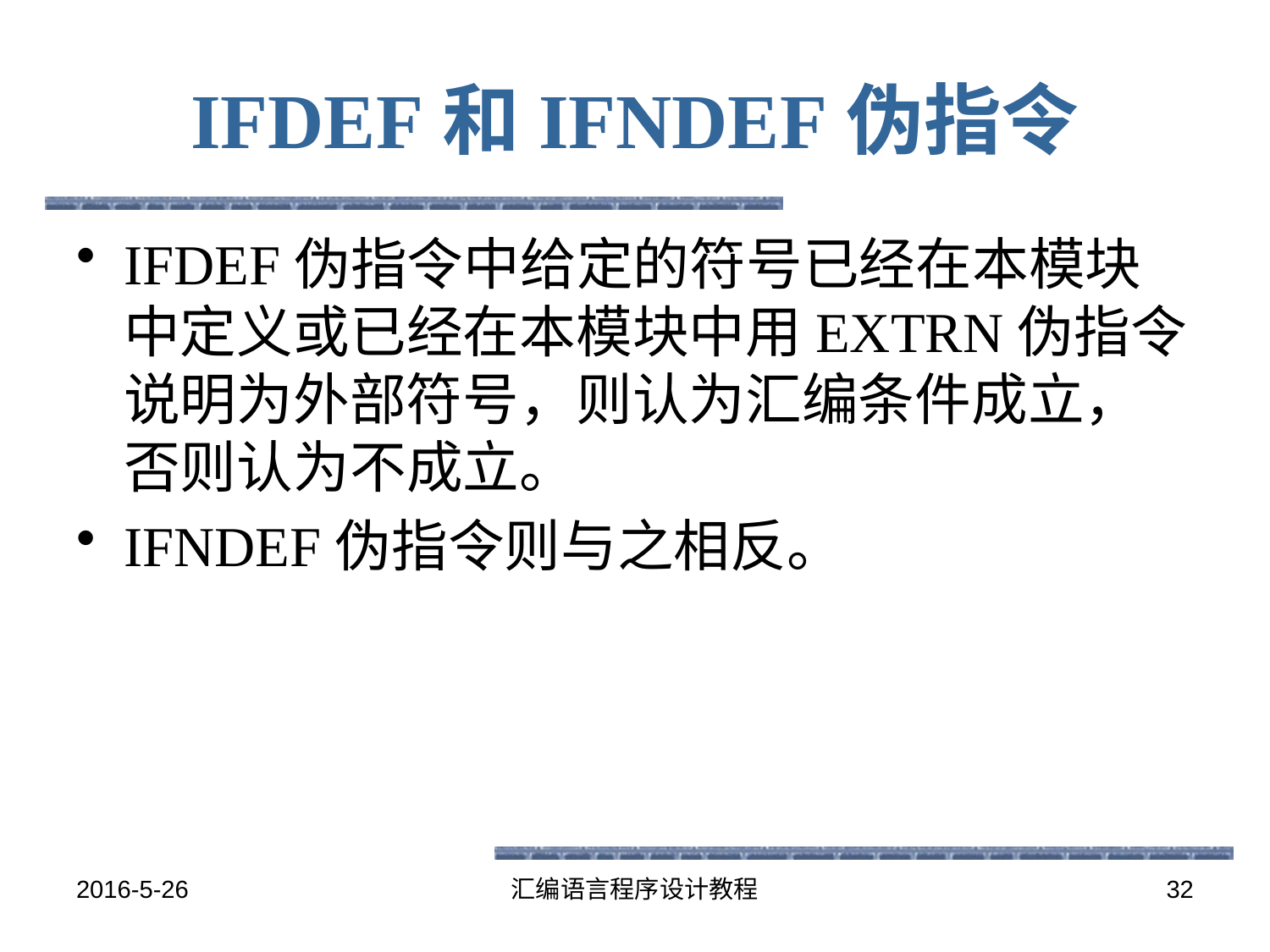

# IFDEF和IFNDEF伪指令
IFDEF伪指令中给定的符号已经在本模块中定义或已经在本模块中用EXTRN伪指令说明为外部符号，则认为汇编条件成立，否则认为不成立。
IFNDEF伪指令则与之相反。
2016-5-26
汇编语言程序设计教程
32